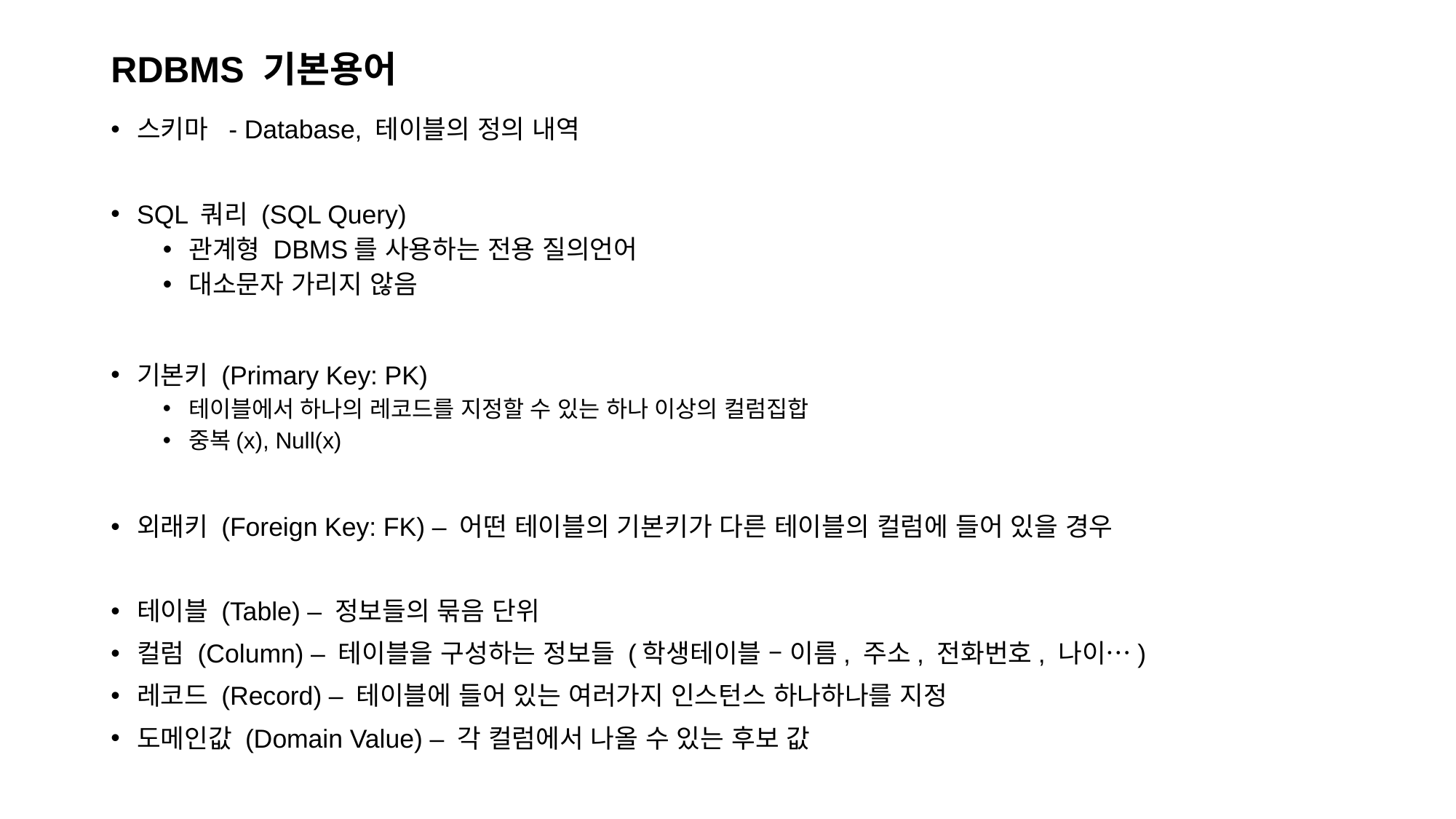

# RDBMS 기본용어
스키마  - Database, 테이블의 정의 내역

SQL 쿼리 (SQL Query)
관계형 DBMS를 사용하는 전용 질의언어
대소문자 가리지 않음

기본키 (Primary Key: PK)
테이블에서 하나의 레코드를 지정할 수 있는 하나 이상의 컬럼집합
중복(x), Null(x)

외래키 (Foreign Key: FK) – 어떤 테이블의 기본키가 다른 테이블의 컬럼에 들어 있을 경우

테이블 (Table) – 정보들의 묶음 단위
컬럼 (Column) – 테이블을 구성하는 정보들 (학생테이블 – 이름, 주소, 전화번호, 나이…)
레코드 (Record) – 테이블에 들어 있는 여러가지 인스턴스 하나하나를 지정
도메인값 (Domain Value) – 각 컬럼에서 나올 수 있는 후보 값